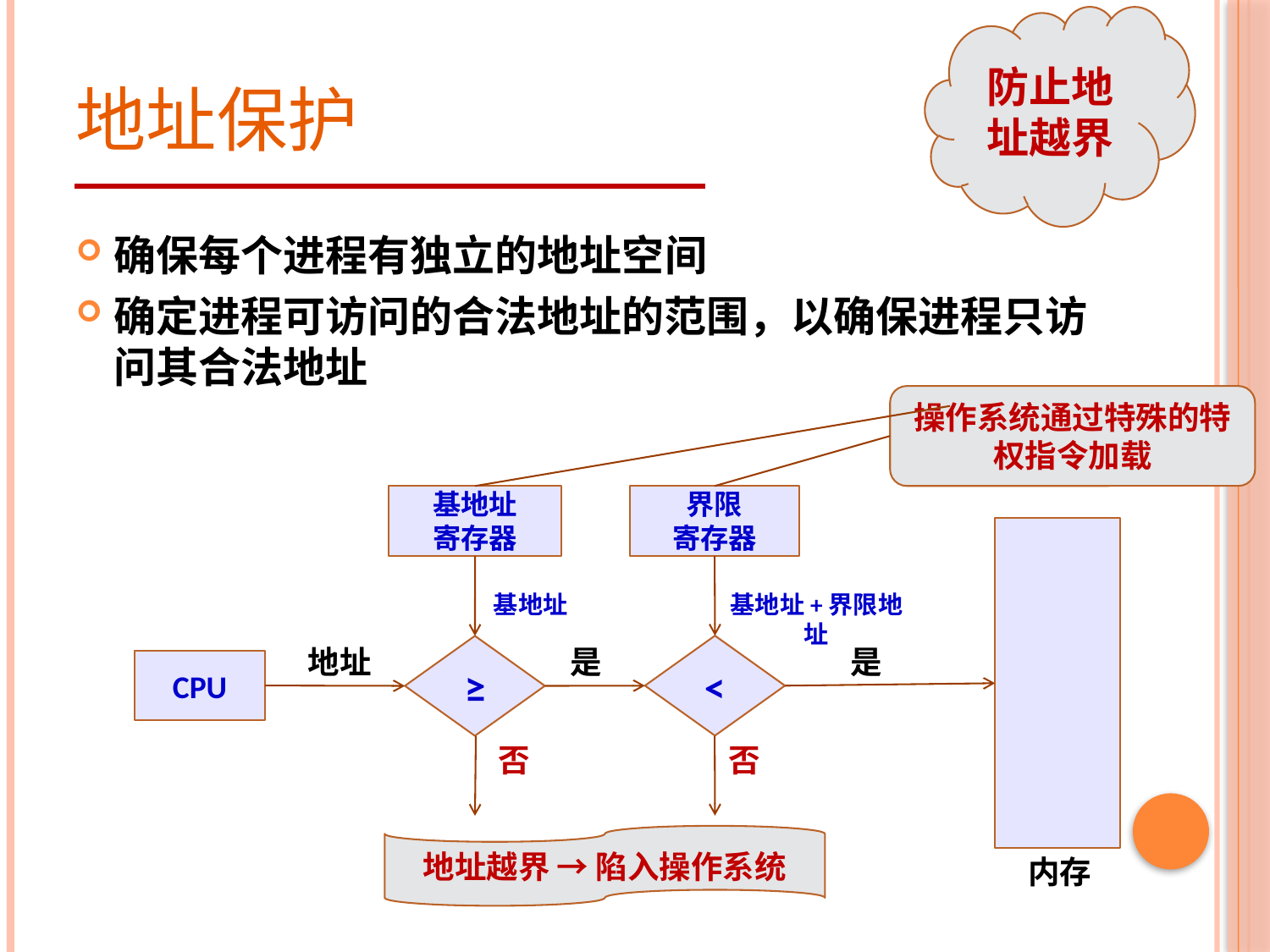

防止地址越界
# 地址保护
确保每个进程有独立的地址空间
确定进程可访问的合法地址的范围，以确保进程只访问其合法地址
操作系统通过特殊的特权指令加载
基地址
寄存器
界限
寄存器

基地址
基地址+界限地址
<
地址
≥
是
是
CPU
否
否
地址越界 → 陷入操作系统
内存